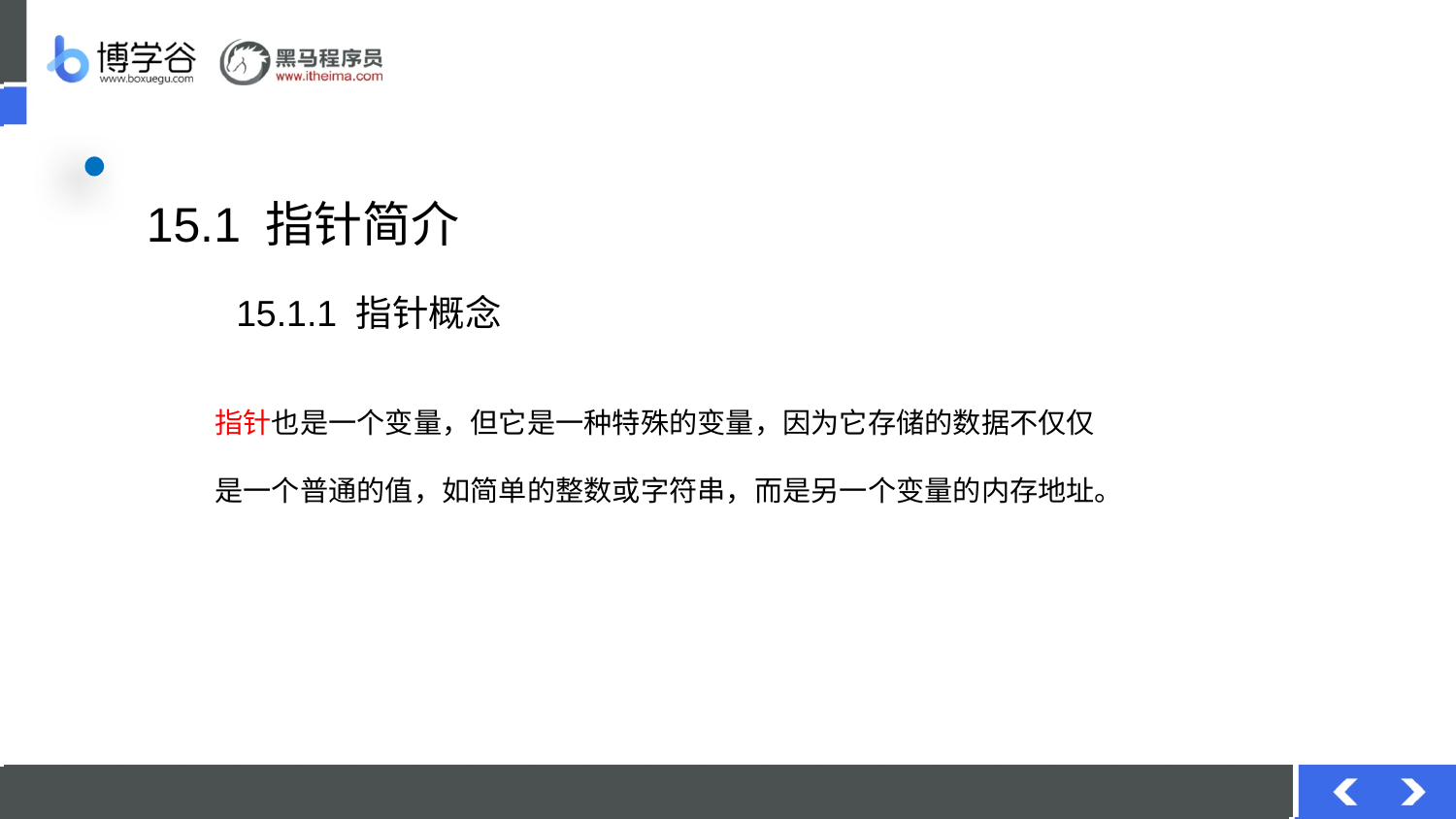

# 15.1 指针简介
15.1.1 指针概念
指针也是一个变量，但它是一种特殊的变量，因为它存储的数据不仅仅

是一个普通的值，如简单的整数或字符串，而是另一个变量的内存地址。